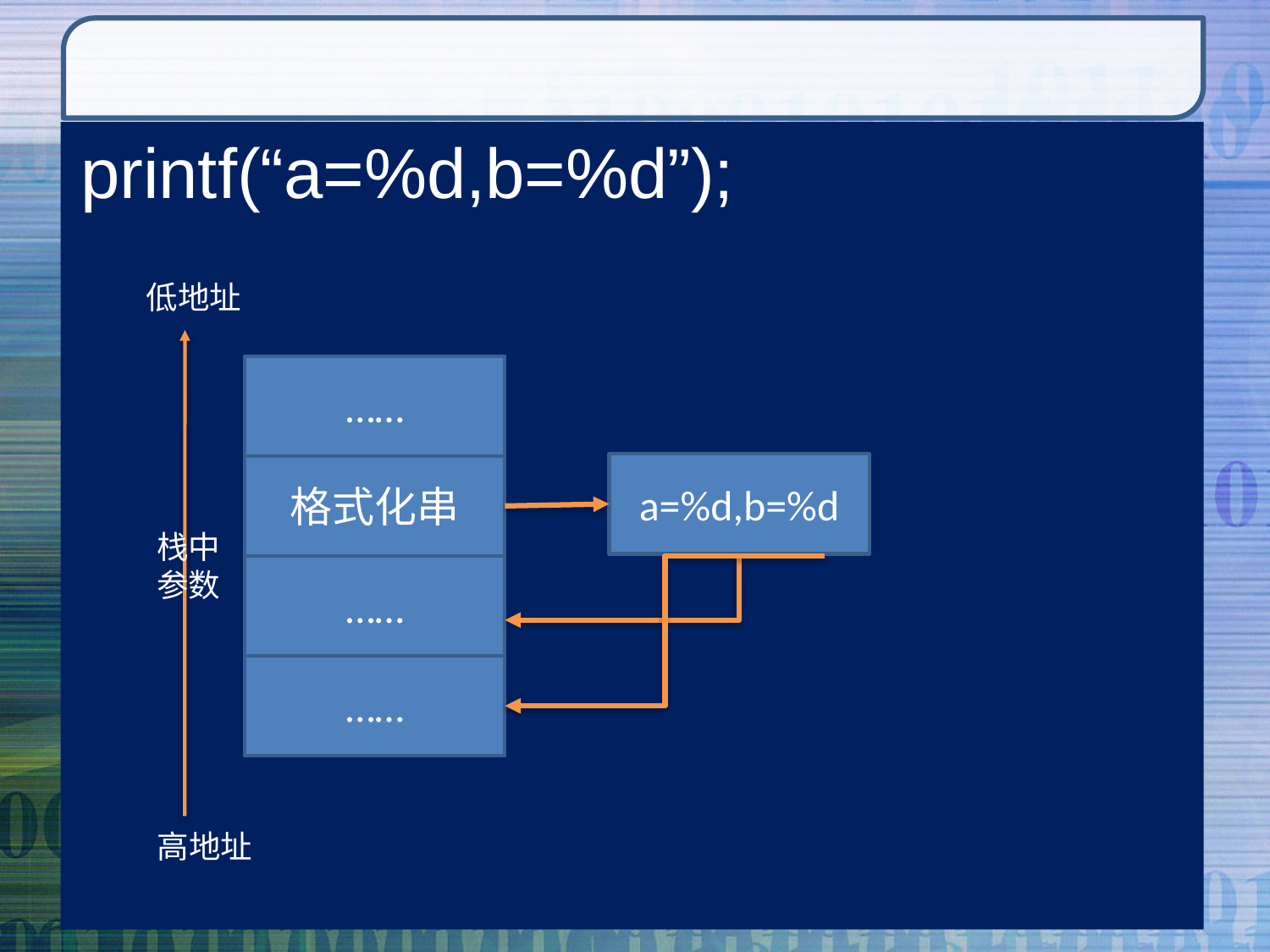

#
printf(“a=%d,b=%d”);
低地址
……
a=%d,b=%d
格式化串
栈中
参数
……
……
高地址